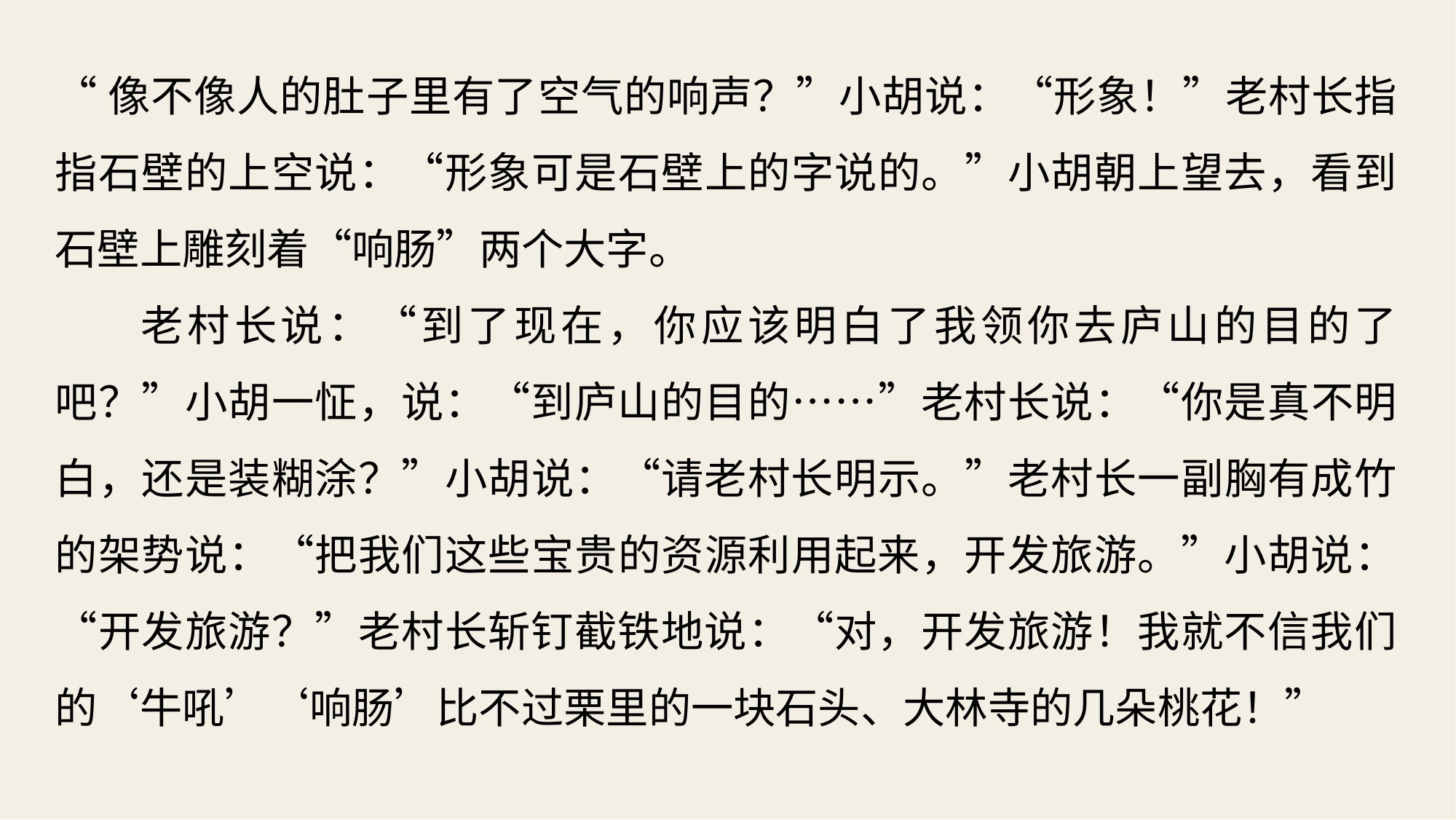

“像不像人的肚子里有了空气的响声？”小胡说：“形象！”老村长指指石壁的上空说：“形象可是石壁上的字说的。”小胡朝上望去，看到石壁上雕刻着“响肠”两个大字。
老村长说：“到了现在，你应该明白了我领你去庐山的目的了吧？”小胡一怔，说：“到庐山的目的……”老村长说：“你是真不明白，还是装糊涂？”小胡说：“请老村长明示。”老村长一副胸有成竹的架势说：“把我们这些宝贵的资源利用起来，开发旅游。”小胡说：“开发旅游？”老村长斩钉截铁地说：“对，开发旅游！我就不信我们的‘牛吼’‘响肠’比不过栗里的一块石头、大林寺的几朵桃花！”